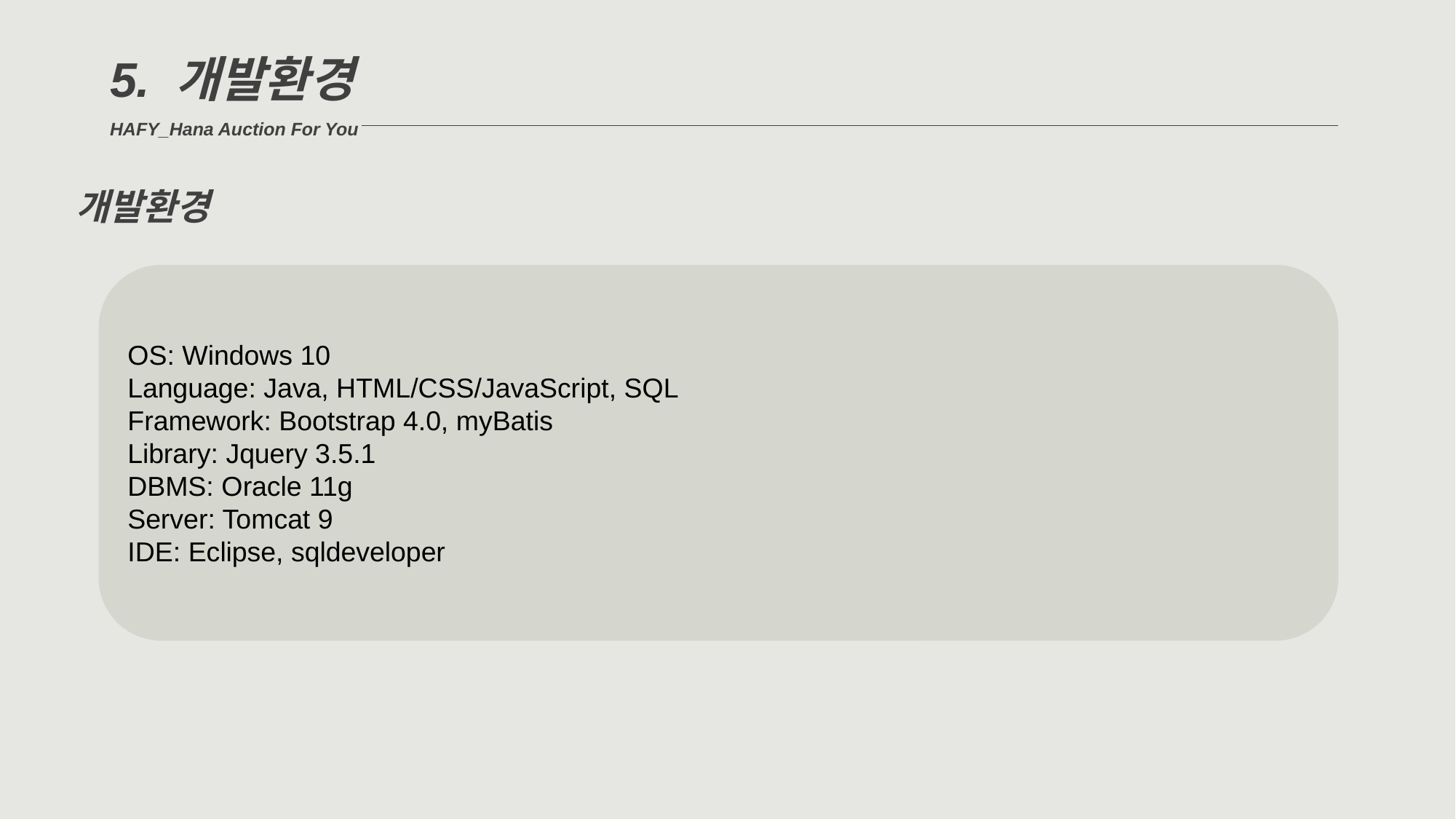

5. 개발환경
HAFY_Hana Auction For You
개발환경
OS: Windows 10
Language: Java, HTML/CSS/JavaScript, SQL
Framework: Bootstrap 4.0, myBatis
Library: Jquery 3.5.1
DBMS: Oracle 11g
Server: Tomcat 9
IDE: Eclipse, sqldeveloper